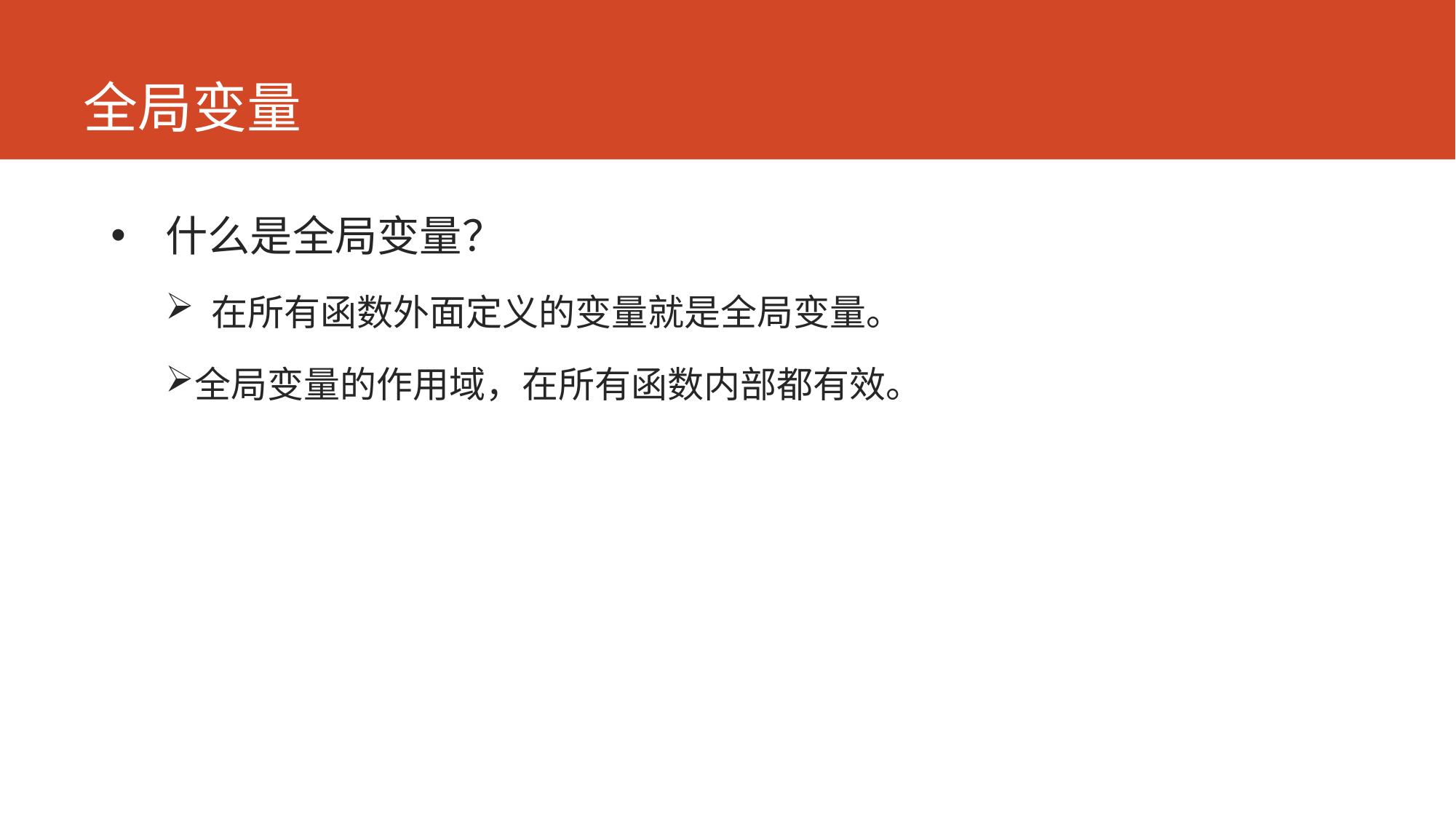

# 全局变量
什么是全局变量？
 在所有函数外面定义的变量就是全局变量。
全局变量的作用域，在所有函数内部都有效。